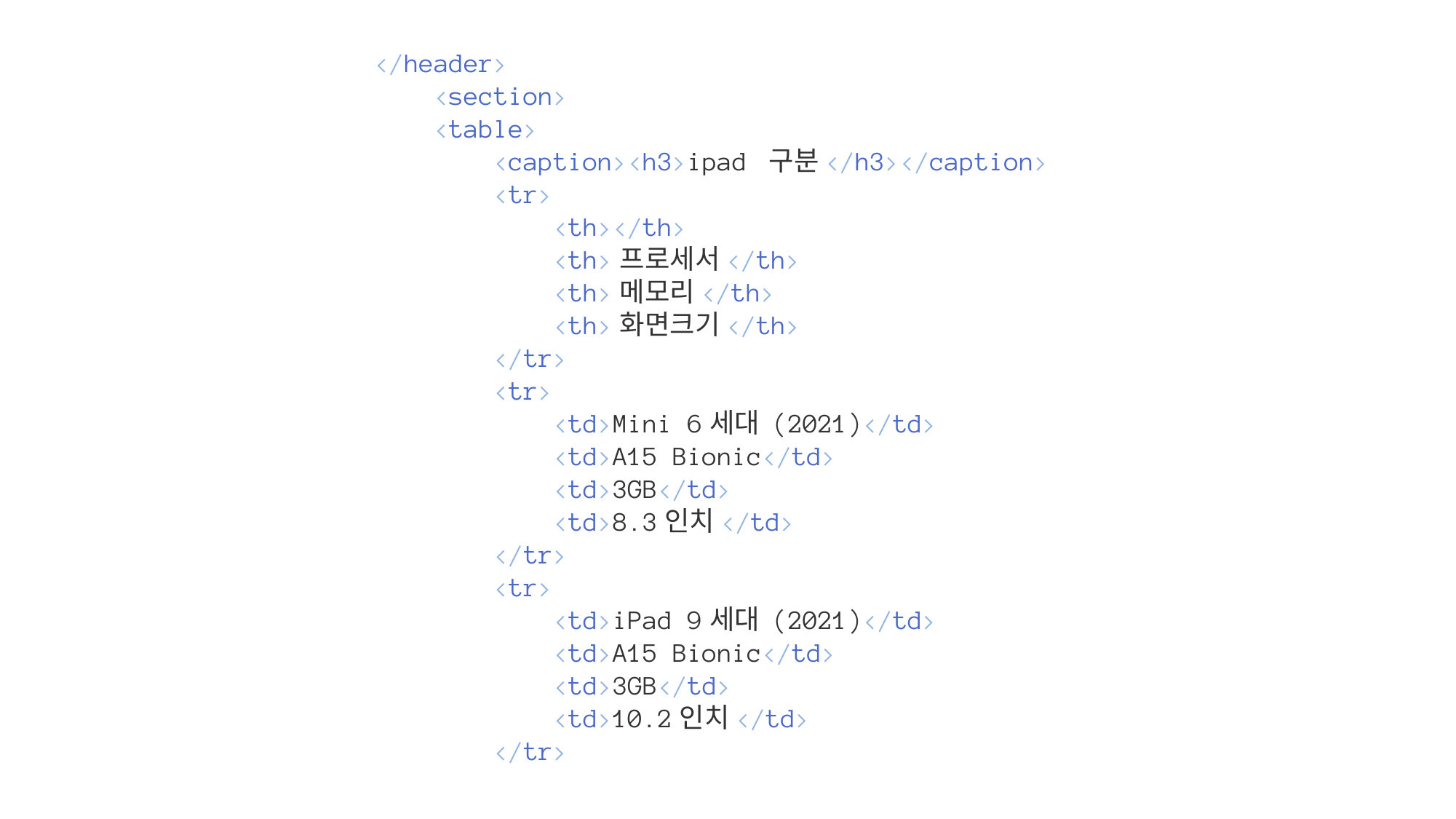

</header>
    <section>
    <table>
        <caption><h3>ipad 구분</h3></caption>
        <tr>
            <th></th>
            <th>프로세서</th>
            <th>메모리</th>
            <th>화면크기</th>
        </tr>
        <tr>
            <td>Mini 6세대 (2021)</td>
            <td>A15 Bionic</td>
            <td>3GB</td>
            <td>8.3인치</td>
        </tr>
        <tr>
            <td>iPad 9세대 (2021)</td>
            <td>A15 Bionic</td>
            <td>3GB</td>
            <td>10.2인치</td>
        </tr>